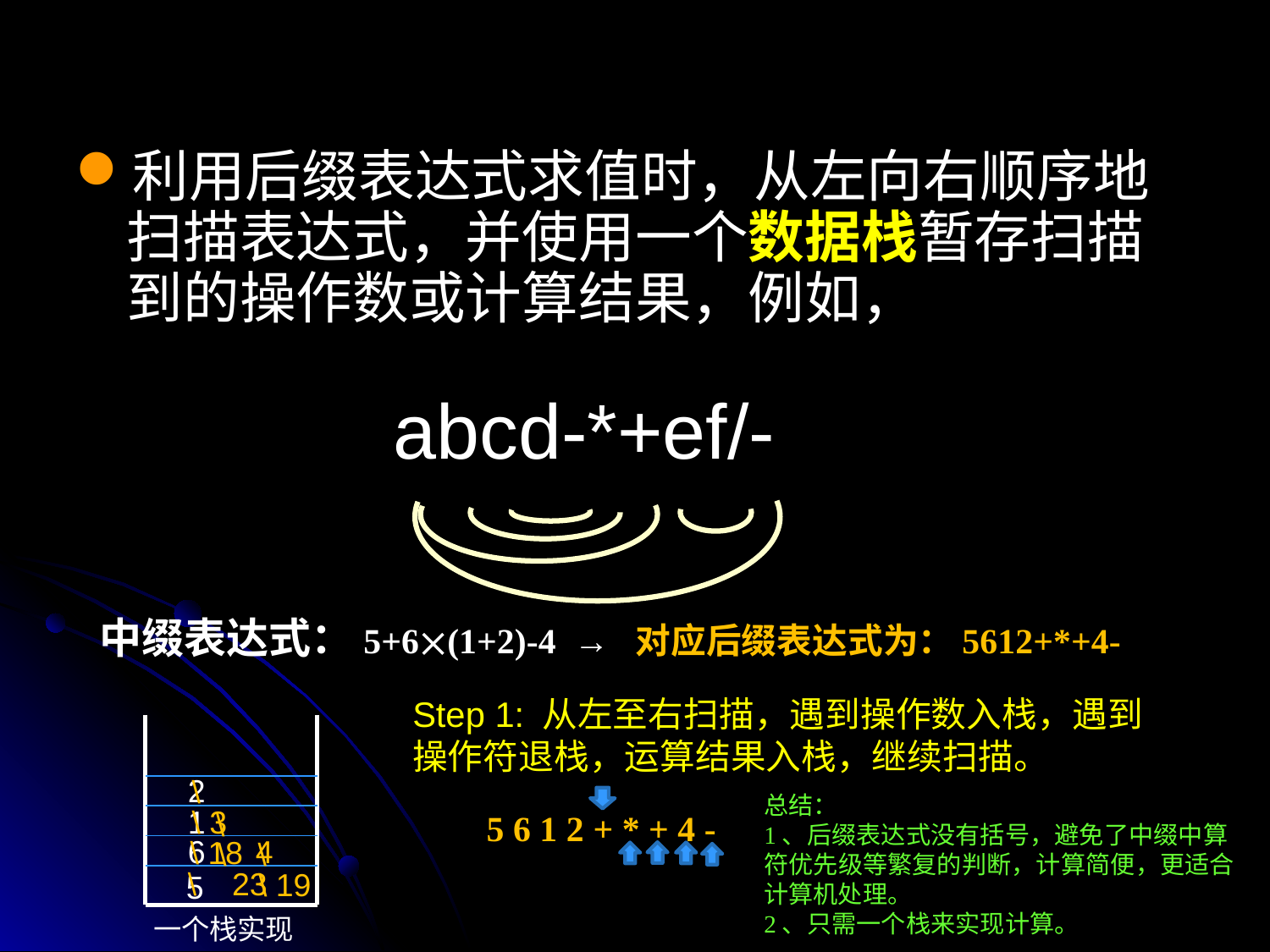

利用后缀表达式求值时，从左向右顺序地扫描表达式，并使用一个数据栈暂存扫描到的操作数或计算结果，例如，
abcd-*+ef/-

中缀表达式：5+6×(1+2)-4  →  对应后缀表达式为：5612+*+4-
Step 1: 从左至右扫描，遇到操作数入栈，遇到操作符退栈，运算结果入栈，继续扫描。
一个栈实现
2
\
\ 3
总结：
1、后缀表达式没有括号，避免了中缀中算符优先级等繁复的判断，计算简便，更适合计算机处理。
2、只需一个栈来实现计算。

1
\
\ 18
5 6 1 2 + * + 4 -
6
4
 \
\    23
\
\ 19

5